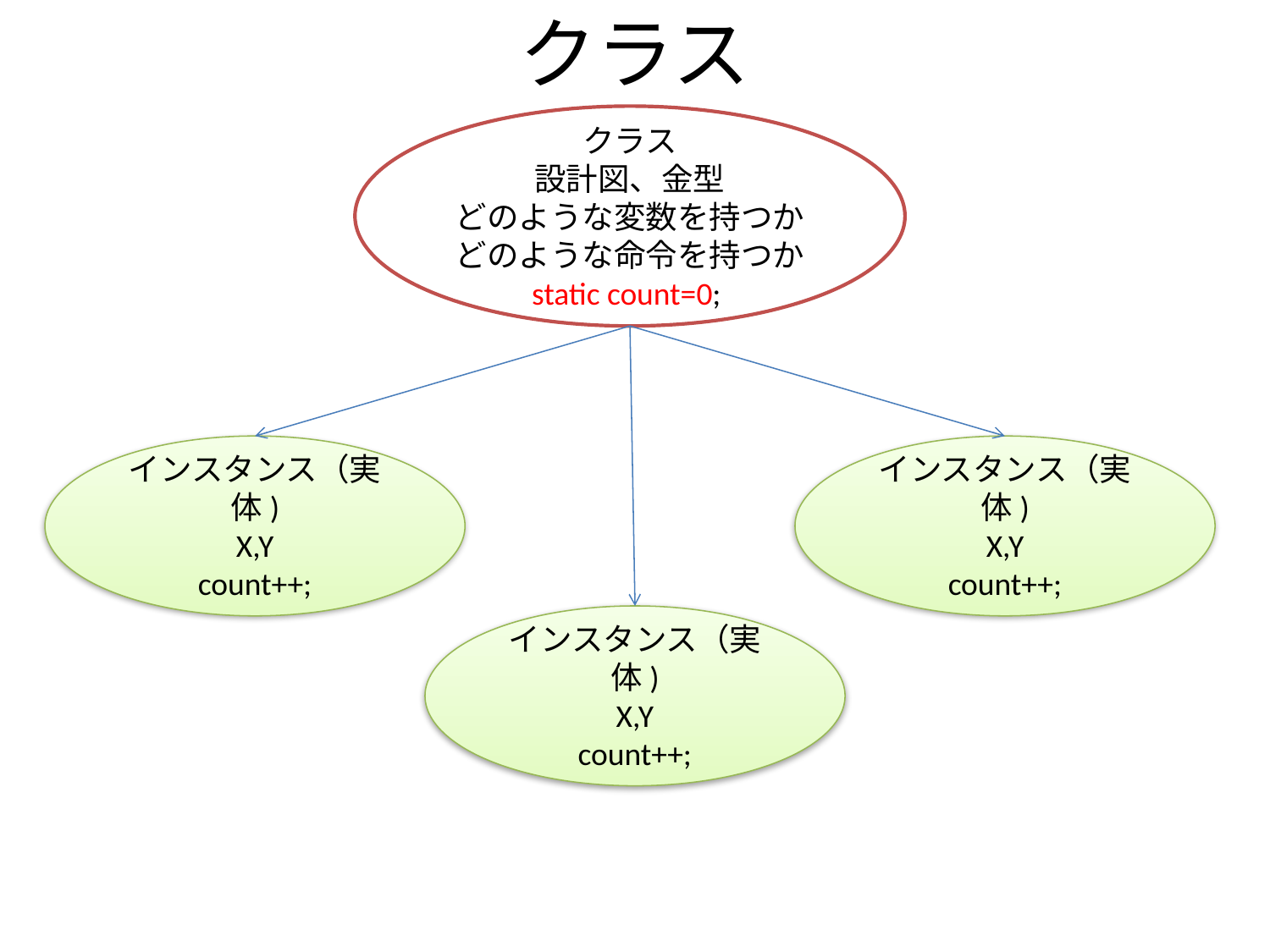

# クラス

クラス
設計図、金型
どのような変数を持つか
どのような命令を持つか
static count=0;
インスタンス（実体)
X,Y
count++;
インスタンス（実体)
X,Y
count++;
インスタンス（実体)
X,Y
count++;